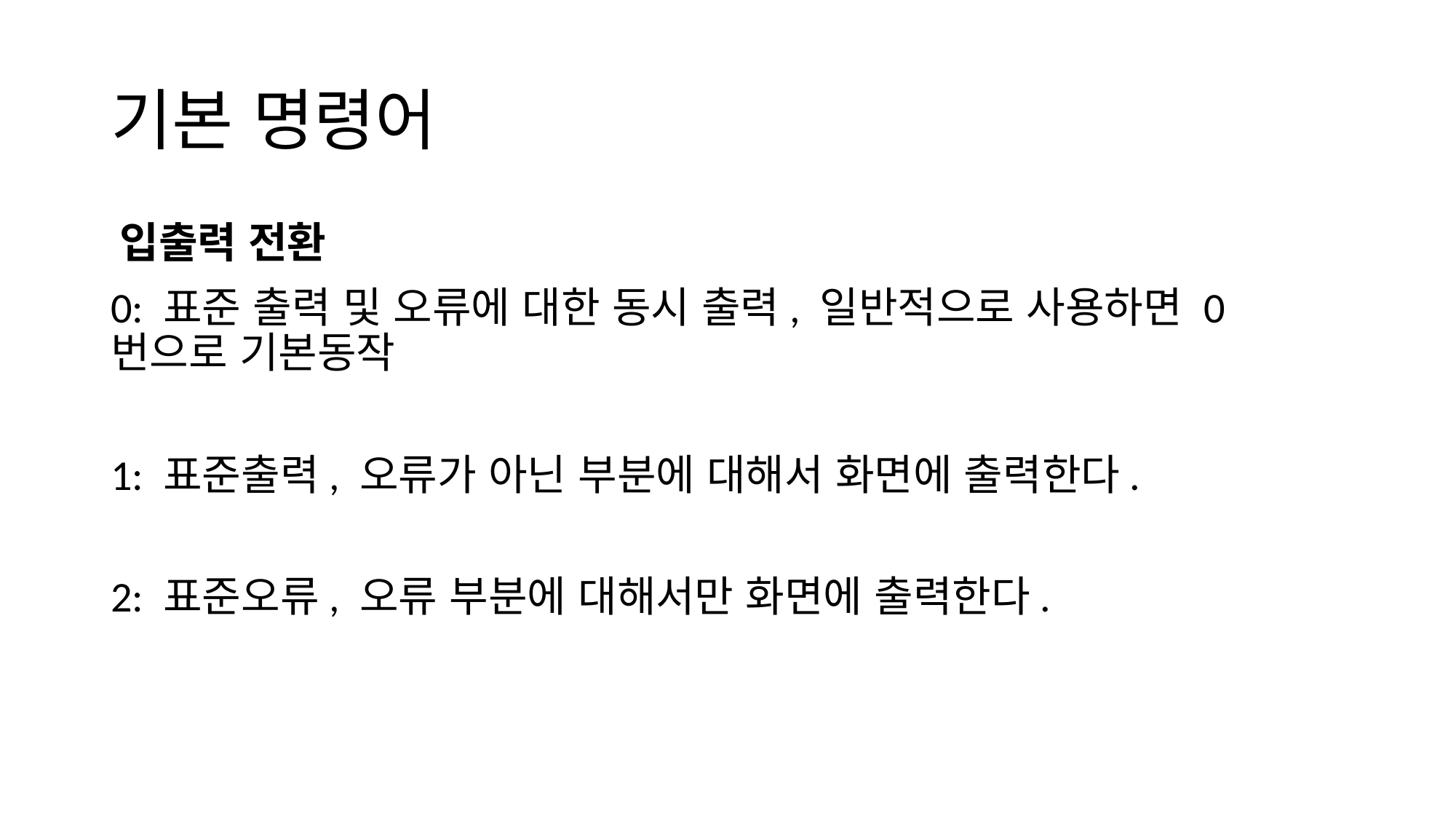

# 기본 명령어
입출력 전환
0: 표준 출력 및 오류에 대한 동시 출력, 일반적으로 사용하면 0번으로 기본동작

1: 표준출력, 오류가 아닌 부분에 대해서 화면에 출력한다.

2: 표준오류, 오류 부분에 대해서만 화면에 출력한다.